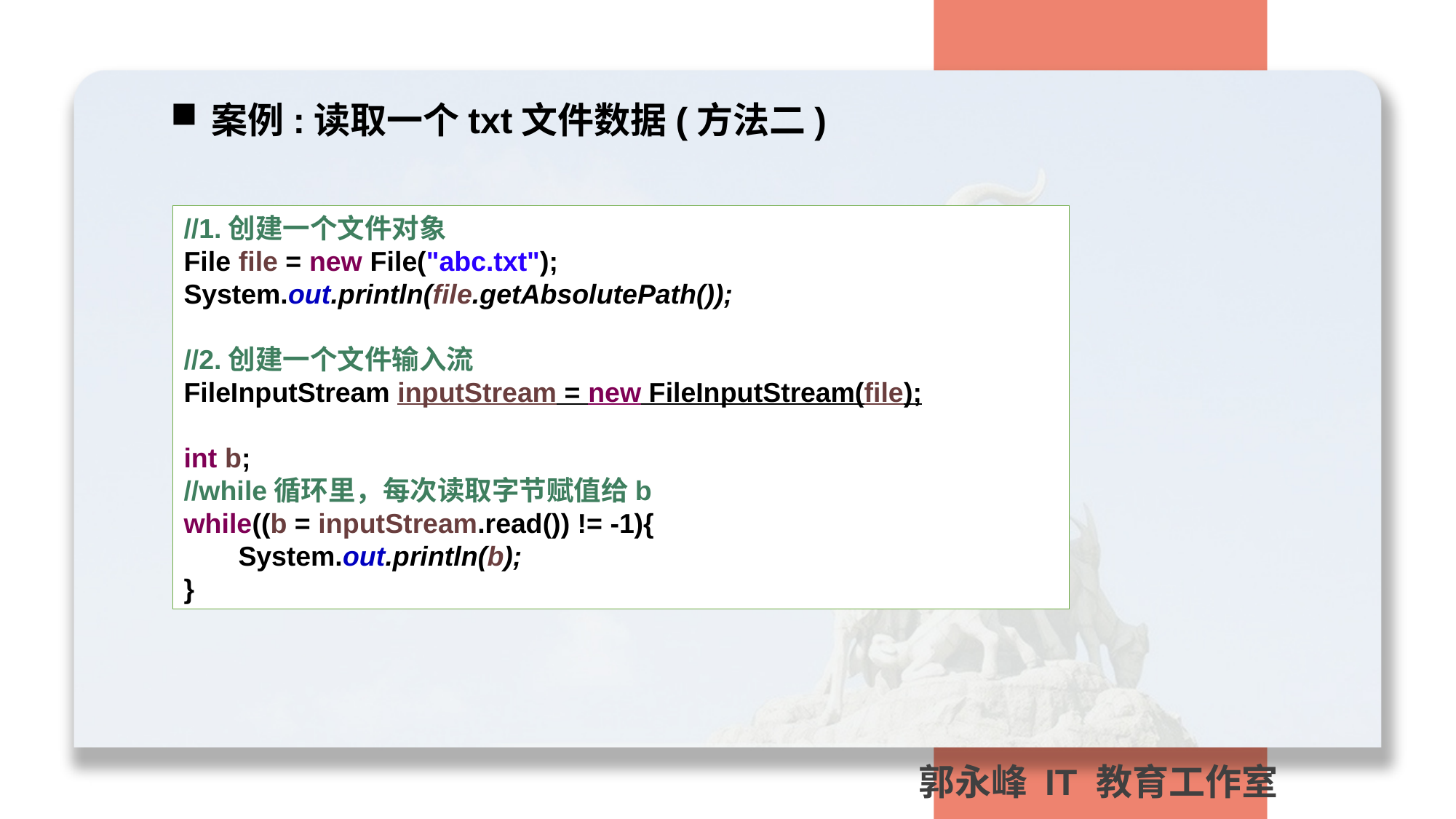

案例:读取一个txt文件数据(方法二)
//1.创建一个文件对象
File file = new File("abc.txt");
System.out.println(file.getAbsolutePath());

//2.创建一个文件输入流
FileInputStream inputStream = new FileInputStream(file);

int b;
//while循环里，每次读取字节赋值给b
while((b = inputStream.read()) != -1){
System.out.println(b);
}